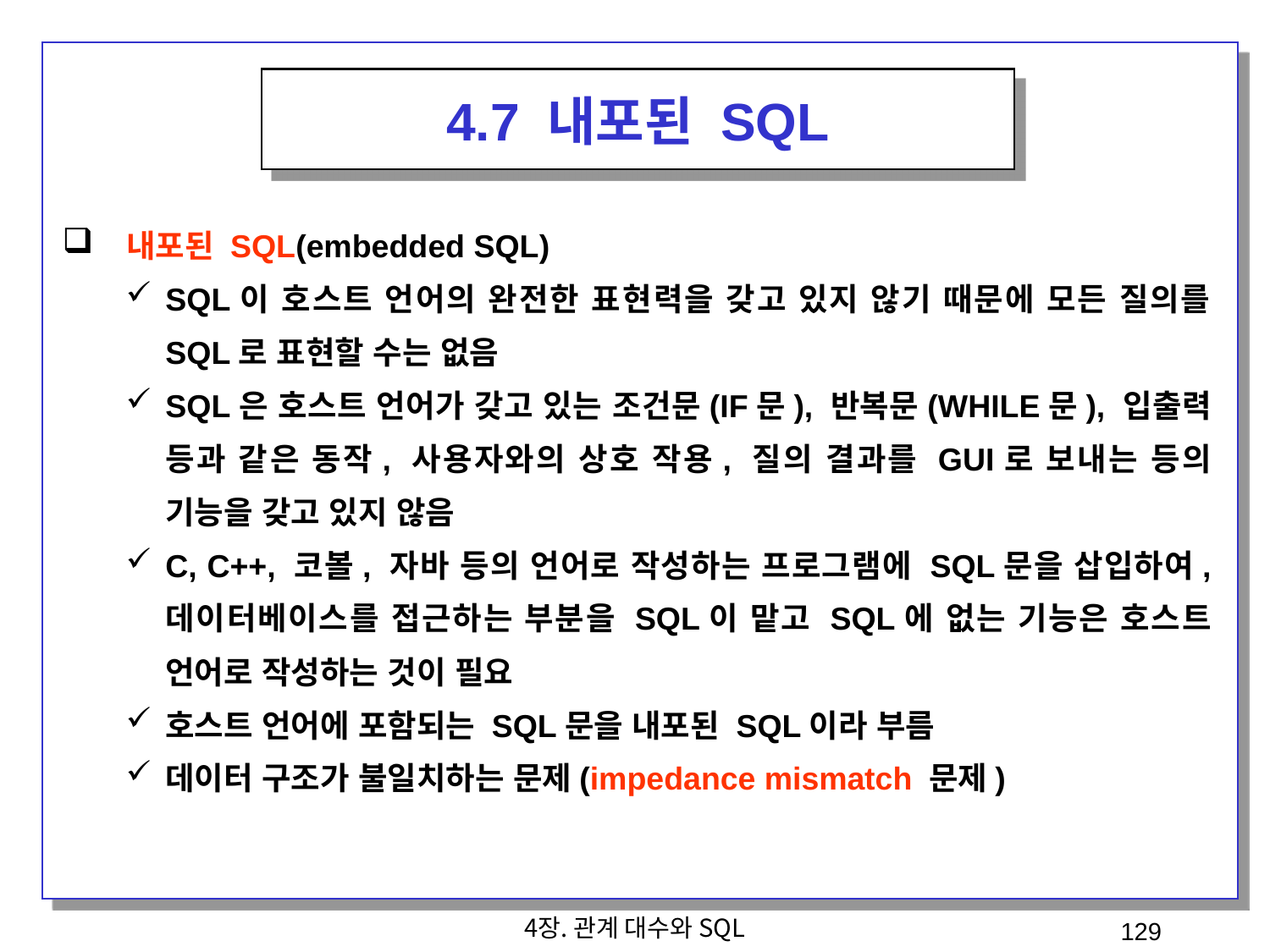

4.7 내포된 SQL
 내포된 SQL(embedded SQL)
SQL이 호스트 언어의 완전한 표현력을 갖고 있지 않기 때문에 모든 질의를 SQL로 표현할 수는 없음
SQL은 호스트 언어가 갖고 있는 조건문(IF문), 반복문(WHILE문), 입출력 등과 같은 동작, 사용자와의 상호 작용, 질의 결과를 GUI로 보내는 등의 기능을 갖고 있지 않음
C, C++, 코볼, 자바 등의 언어로 작성하는 프로그램에 SQL문을 삽입하여, 데이터베이스를 접근하는 부분을 SQL이 맡고 SQL에 없는 기능은 호스트 언어로 작성하는 것이 필요
호스트 언어에 포함되는 SQL문을 내포된 SQL이라 부름
데이터 구조가 불일치하는 문제(impedance mismatch 문제)
4장. 관계 대수와 SQL
129